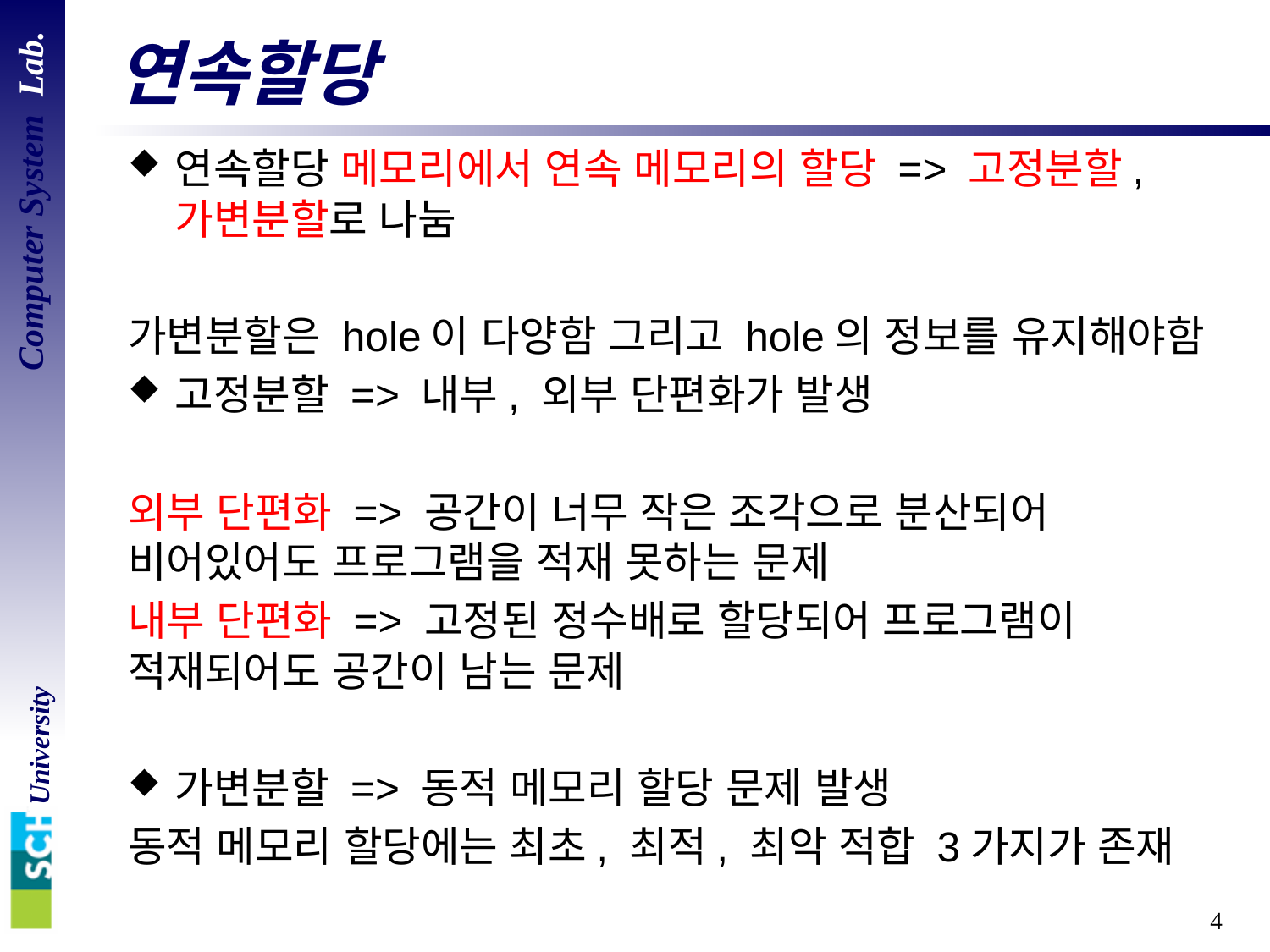

# 연속할당
연속할당 메모리에서 연속 메모리의 할당 => 고정분할, 가변분할로 나눔

가변분할은 hole이 다양함 그리고 hole의 정보를 유지해야함
고정분할 => 내부, 외부 단편화가 발생

외부 단편화 => 공간이 너무 작은 조각으로 분산되어 비어있어도 프로그램을 적재 못하는 문제
내부 단편화 => 고정된 정수배로 할당되어 프로그램이 적재되어도 공간이 남는 문제

가변분할 => 동적 메모리 할당 문제 발생
동적 메모리 할당에는 최초, 최적, 최악 적합 3가지가 존재